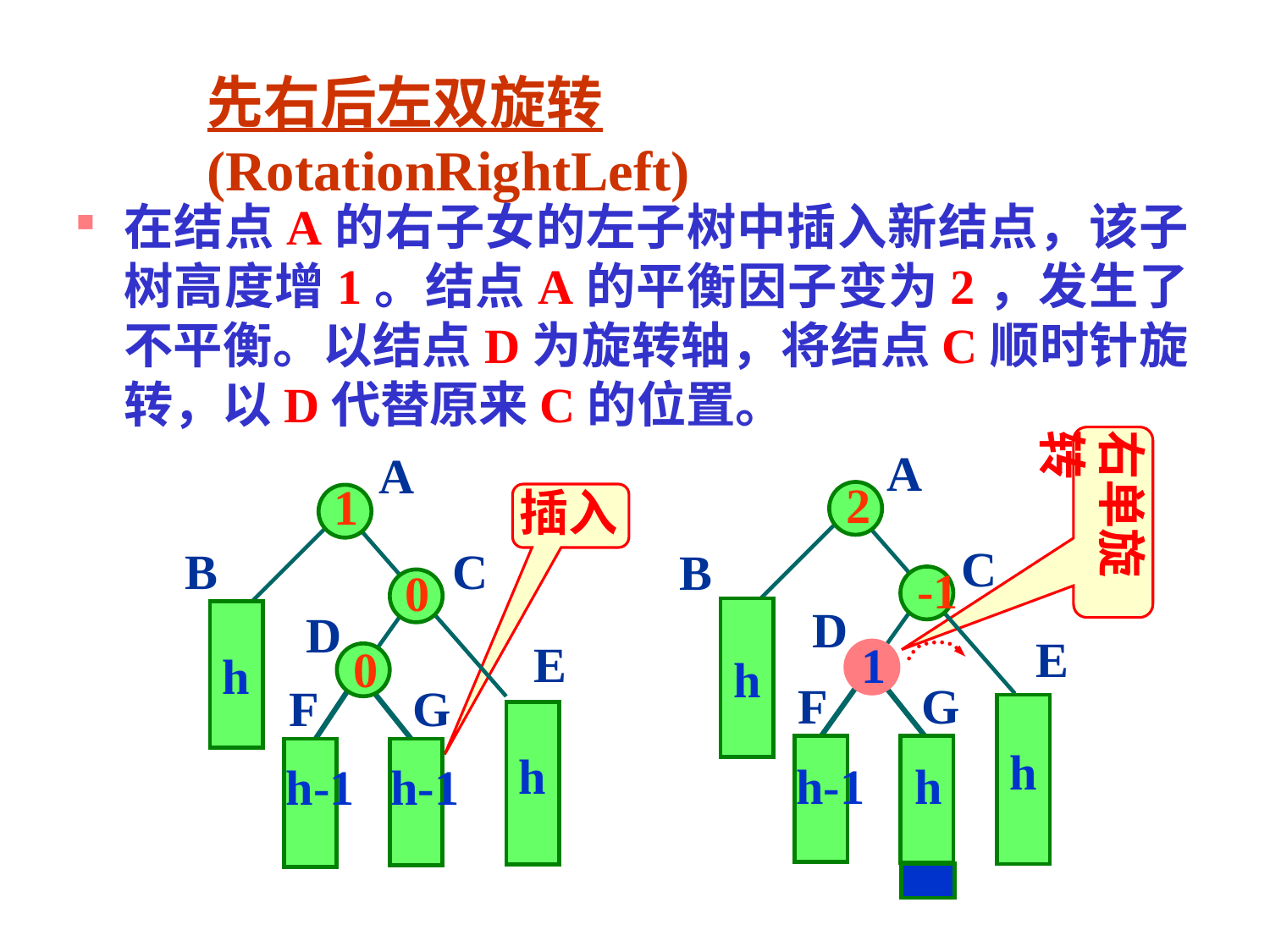

# 先右后左双旋转 (RotationRightLeft)
在结点A的右子女的左子树中插入新结点，该子树高度增1。结点A的平衡因子变为2，发生了不平衡。以结点D为旋转轴，将结点C顺时针旋转，以D代替原来C的位置。
右单旋转
A
A
2
1
插入

C
B
C
B
-1
0

D
D
h
h

E
E
1
0

F
G
F
G

h
h

h-1
h
h-1
h-1

140